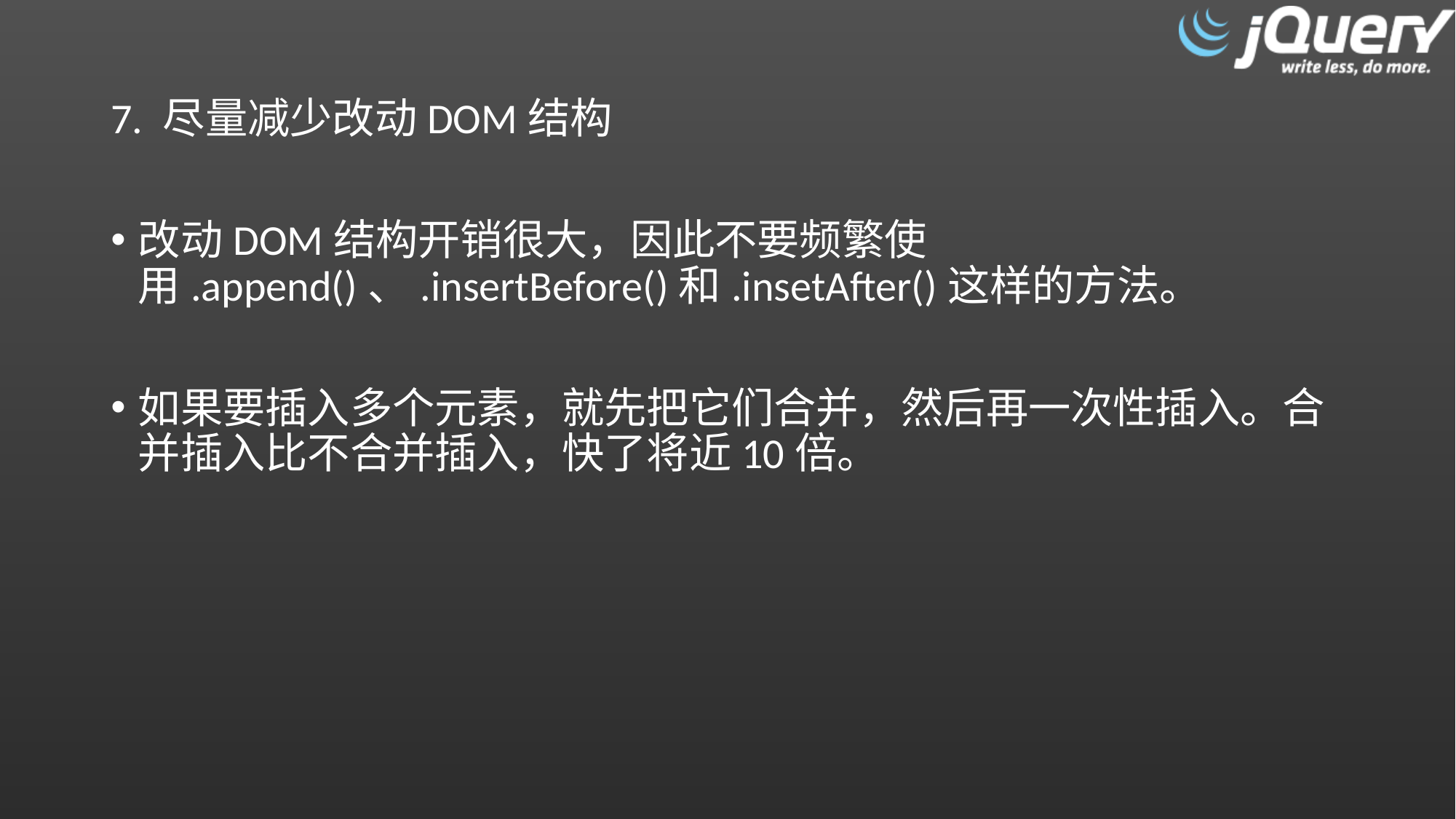

7. 尽量减少改动DOM结构

改动DOM结构开销很大，因此不要频繁使用.append()、.insertBefore()和.insetAfter()这样的方法。

如果要插入多个元素，就先把它们合并，然后再一次性插入。合并插入比不合并插入，快了将近10倍。